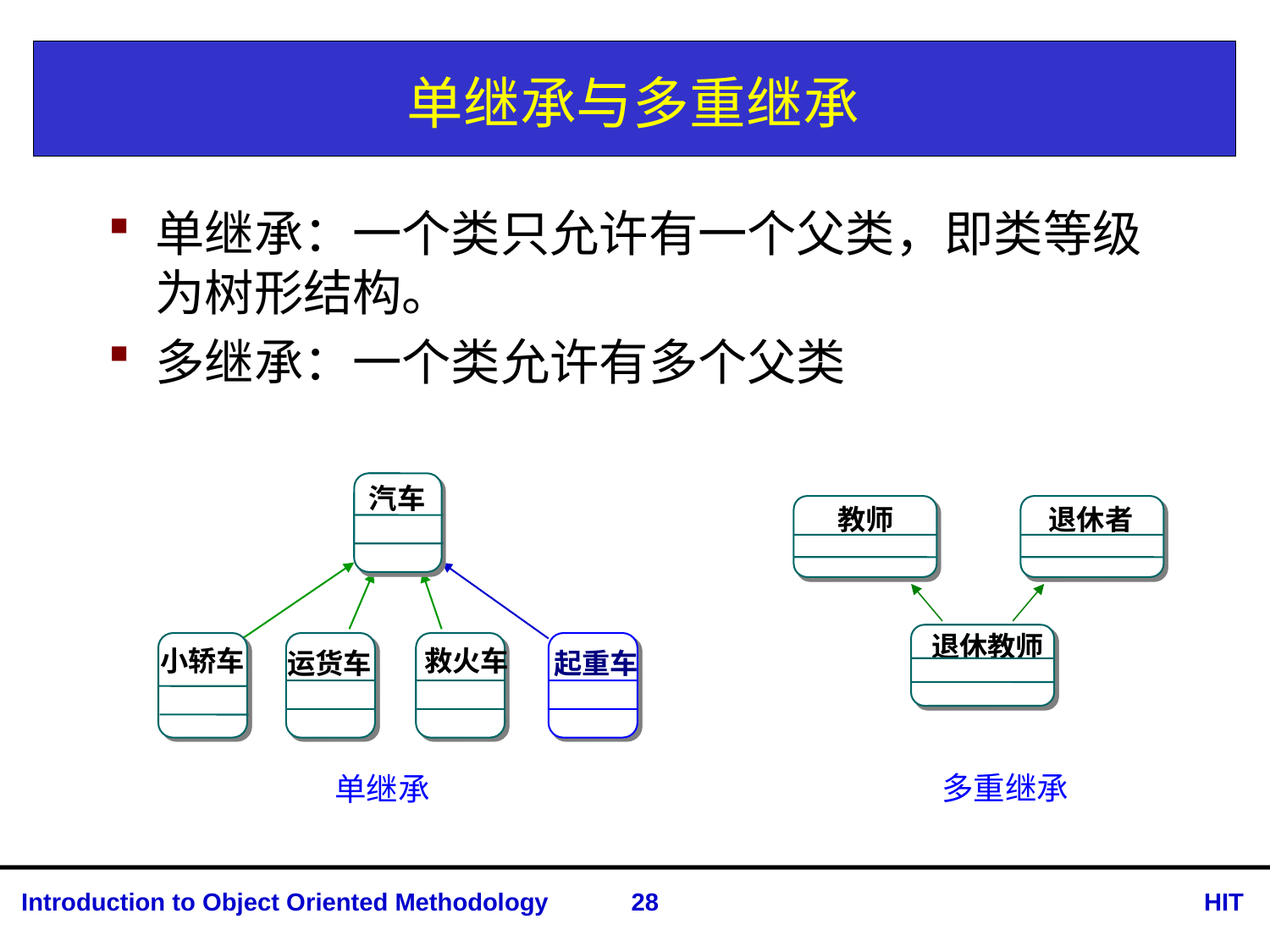

# 单继承与多重继承
单继承：一个类只允许有一个父类，即类等级为树形结构。
多继承：一个类允许有多个父类

汽车

小轿车
救火车
运货车
起重车

教师

退休者

退休教师

多重继承
单继承